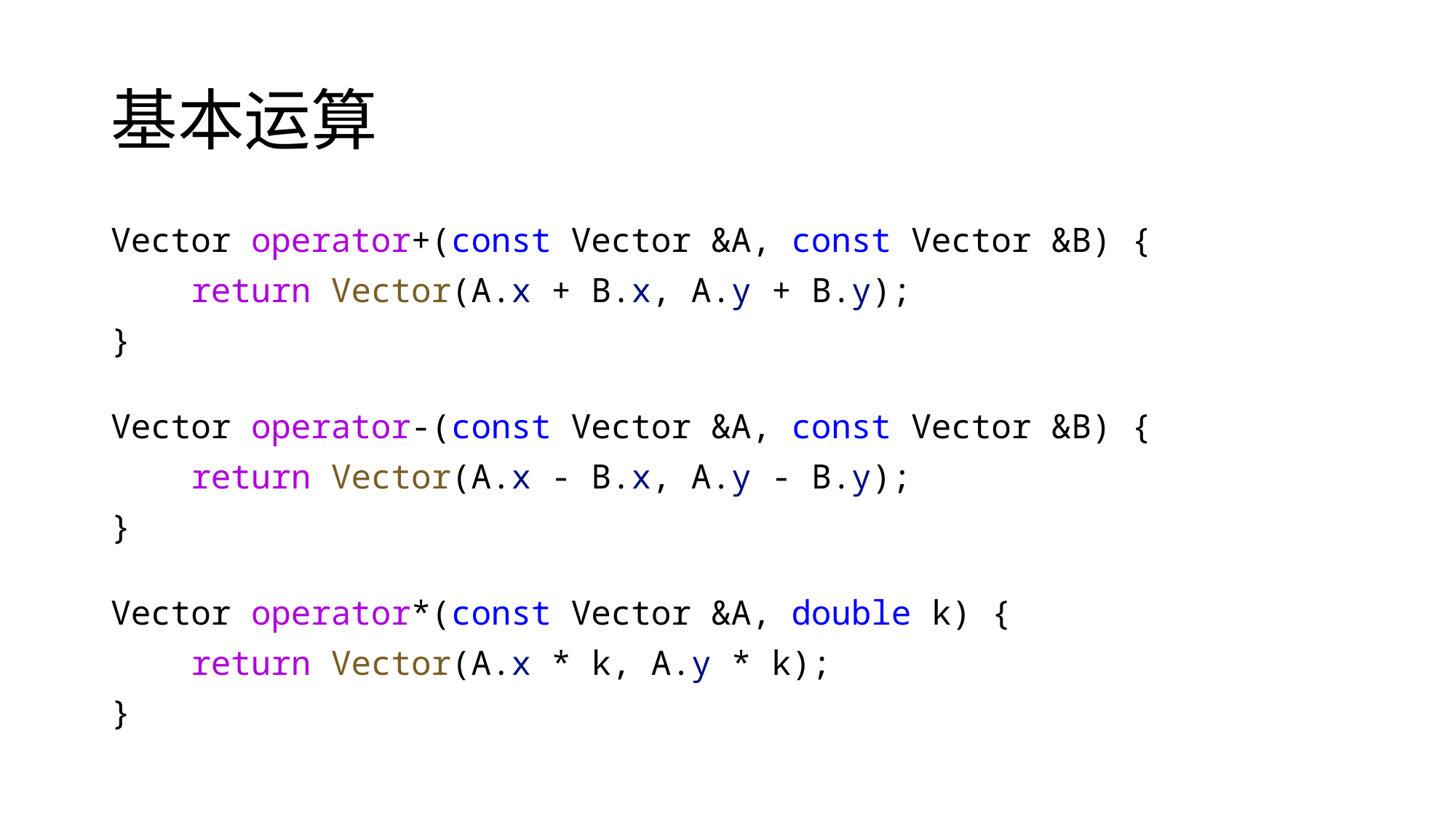

# 基本运算
Vector operator+(const Vector &A, const Vector &B) {
    return Vector(A.x + B.x, A.y + B.y);
}
Vector operator-(const Vector &A, const Vector &B) {
    return Vector(A.x - B.x, A.y - B.y);
}
Vector operator*(const Vector &A, double k) {
    return Vector(A.x * k, A.y * k);
}